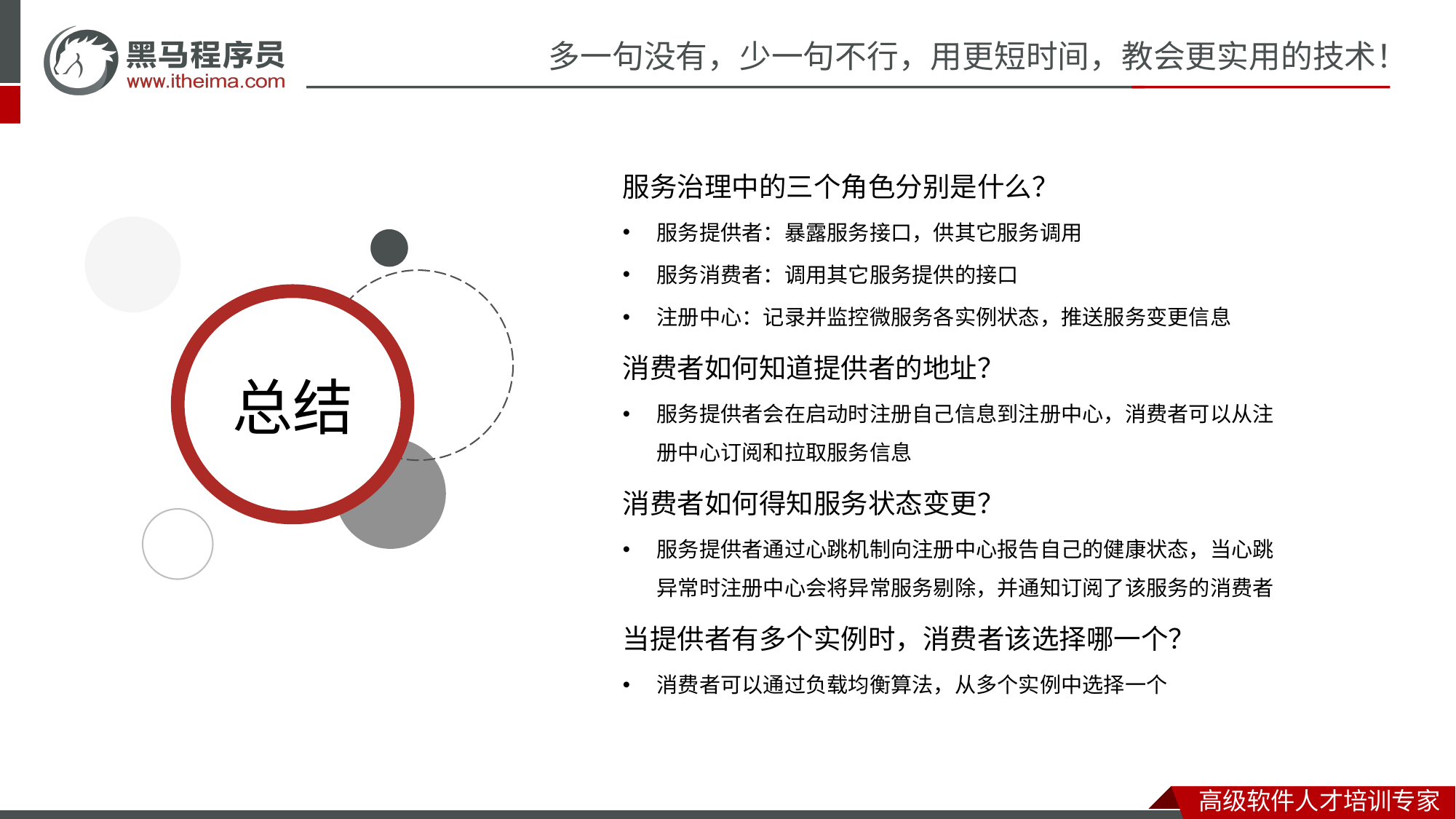

服务治理中的三个角色分别是什么？
服务提供者：暴露服务接口，供其它服务调用
服务消费者：调用其它服务提供的接口
注册中心：记录并监控微服务各实例状态，推送服务变更信息
消费者如何知道提供者的地址？
服务提供者会在启动时注册自己信息到注册中心，消费者可以从注册中心订阅和拉取服务信息
消费者如何得知服务状态变更？
服务提供者通过心跳机制向注册中心报告自己的健康状态，当心跳异常时注册中心会将异常服务剔除，并通知订阅了该服务的消费者
当提供者有多个实例时，消费者该选择哪一个？
消费者可以通过负载均衡算法，从多个实例中选择一个